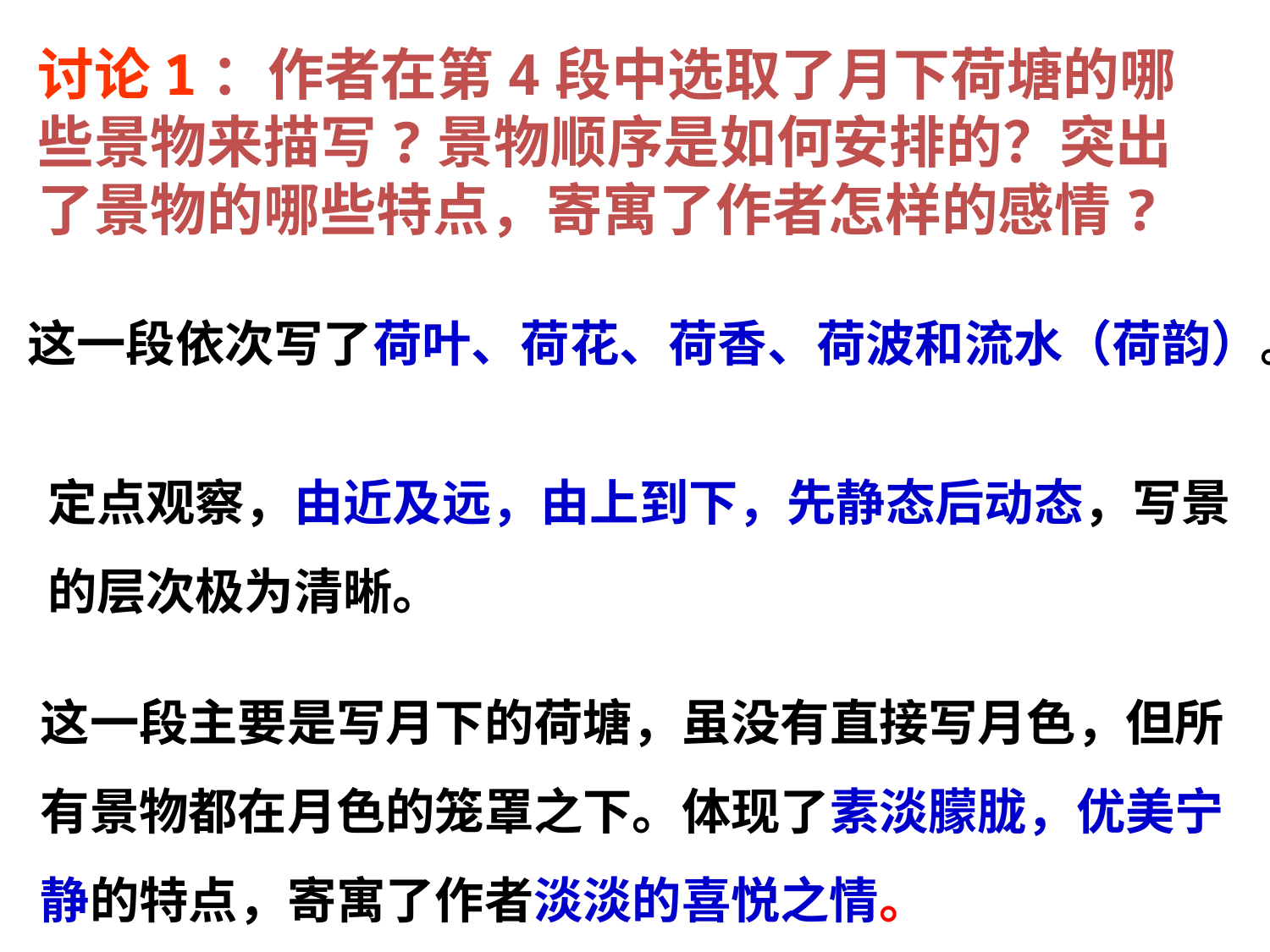

# 讨论1：作者在第4段中选取了月下荷塘的哪些景物来描写?景物顺序是如何安排的？突出了景物的哪些特点，寄寓了作者怎样的感情?
这一段依次写了荷叶、荷花、荷香、荷波和流水（荷韵）。
定点观察，由近及远，由上到下，先静态后动态，写景的层次极为清晰。
这一段主要是写月下的荷塘，虽没有直接写月色，但所有景物都在月色的笼罩之下。体现了素淡朦胧，优美宁静的特点，寄寓了作者淡淡的喜悦之情。